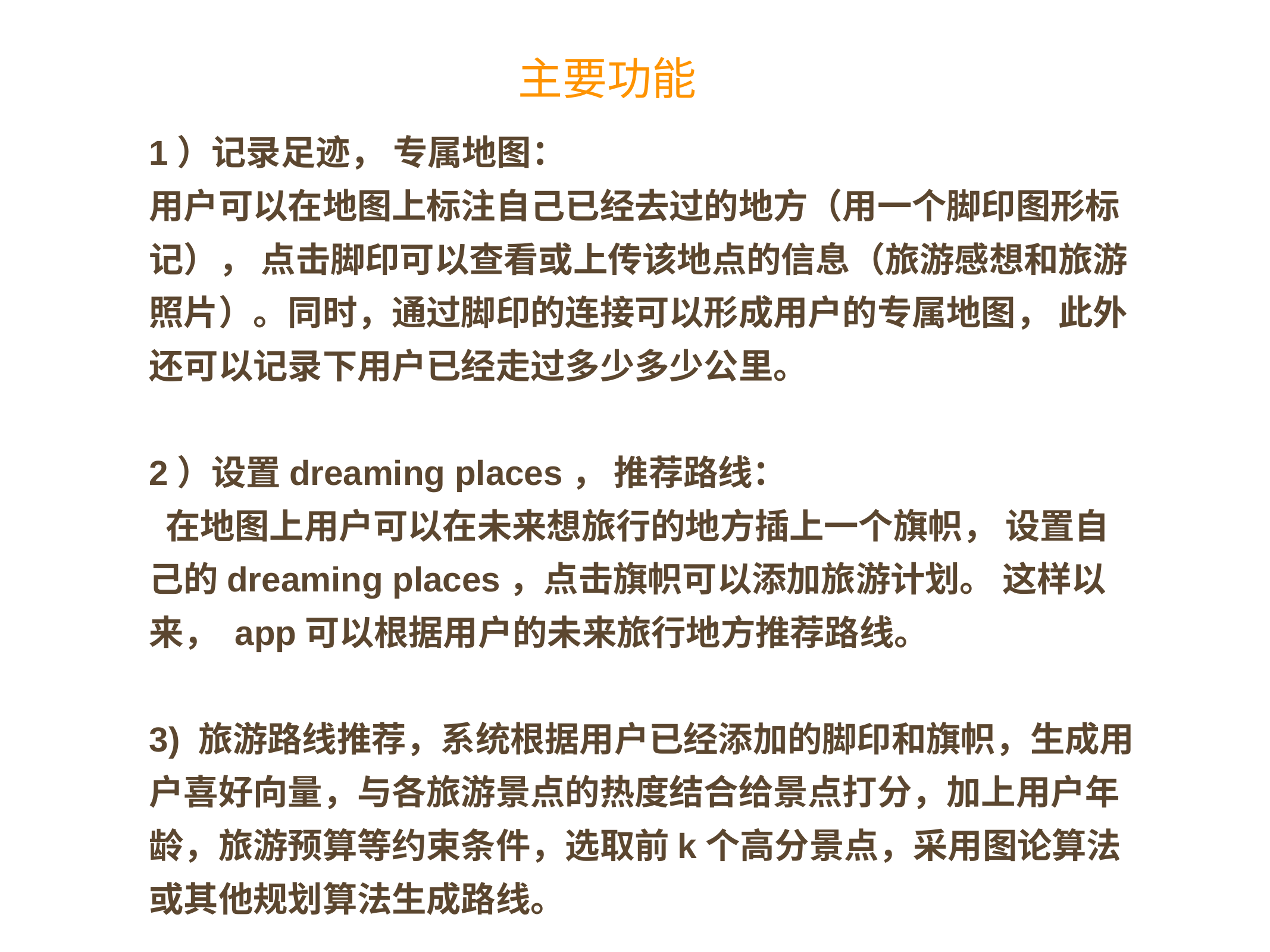

主要功能
1）记录足迹， 专属地图：
用户可以在地图上标注自己已经去过的地方（用一个脚印图形标记）， 点击脚印可以查看或上传该地点的信息（旅游感想和旅游照片）。同时，通过脚印的连接可以形成用户的专属地图， 此外还可以记录下用户已经走过多少多少公里。

2）设置dreaming places， 推荐路线：
 在地图上用户可以在未来想旅行的地方插上一个旗帜， 设置自己的dreaming places，点击旗帜可以添加旅游计划。 这样以来， app可以根据用户的未来旅行地方推荐路线。

3) 旅游路线推荐，系统根据用户已经添加的脚印和旗帜，生成用户喜好向量，与各旅游景点的热度结合给景点打分，加上用户年龄，旅游预算等约束条件，选取前k个高分景点，采用图论算法或其他规划算法生成路线。